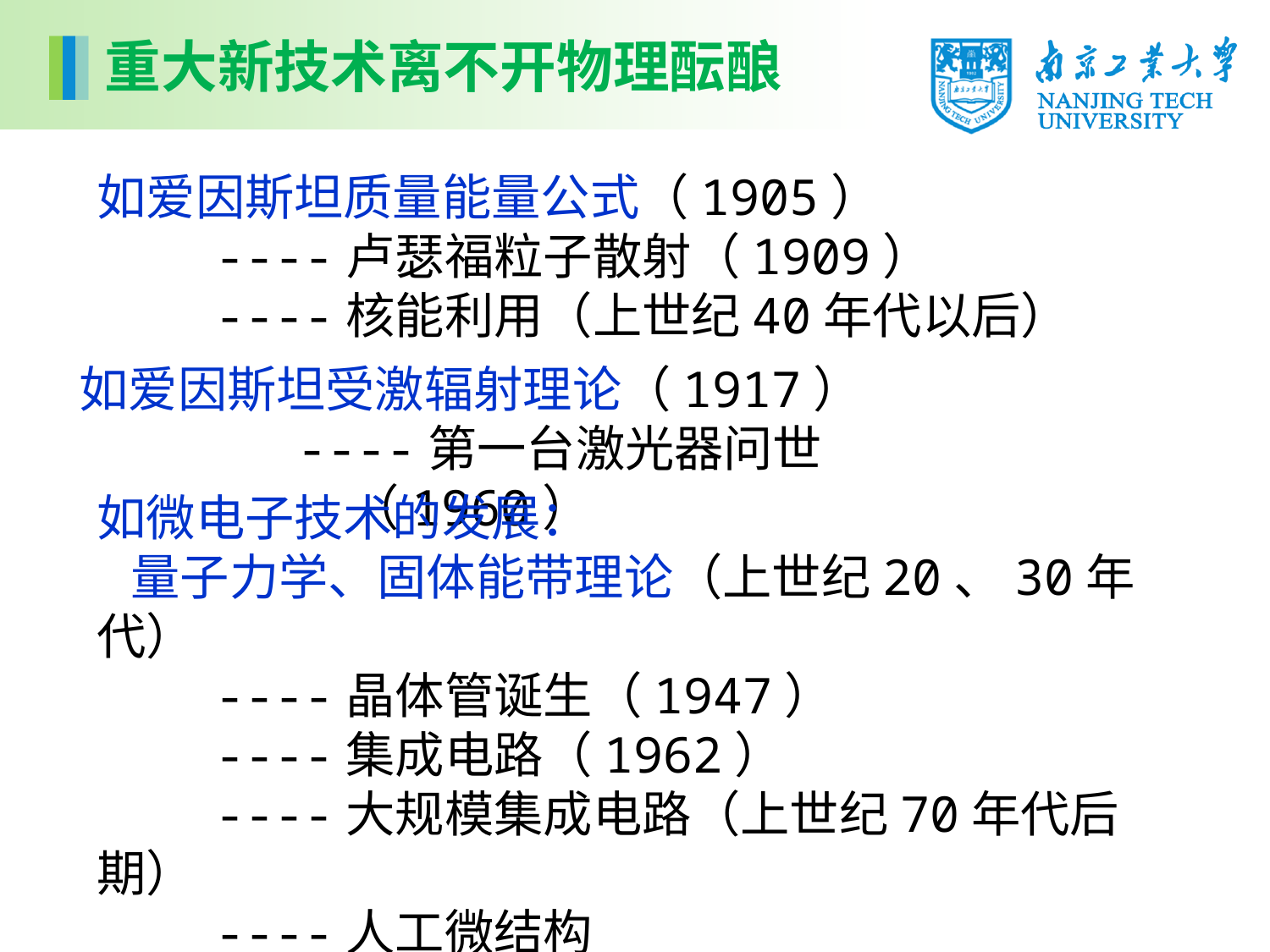

重大新技术离不开物理酝酿
如爱因斯坦质量能量公式（1905）
    ----卢瑟福粒子散射（1909）
    ----核能利用（上世纪40年代以后）
如爱因斯坦受激辐射理论（1917）
      ----第一台激光器问世（1960）
如微电子技术的发展：
  量子力学、固体能带理论（上世纪20、30年代）
    ----晶体管诞生（1947）
    ----集成电路（1962）
    ----大规模集成电路（上世纪70年代后期）
    ----人工微结构